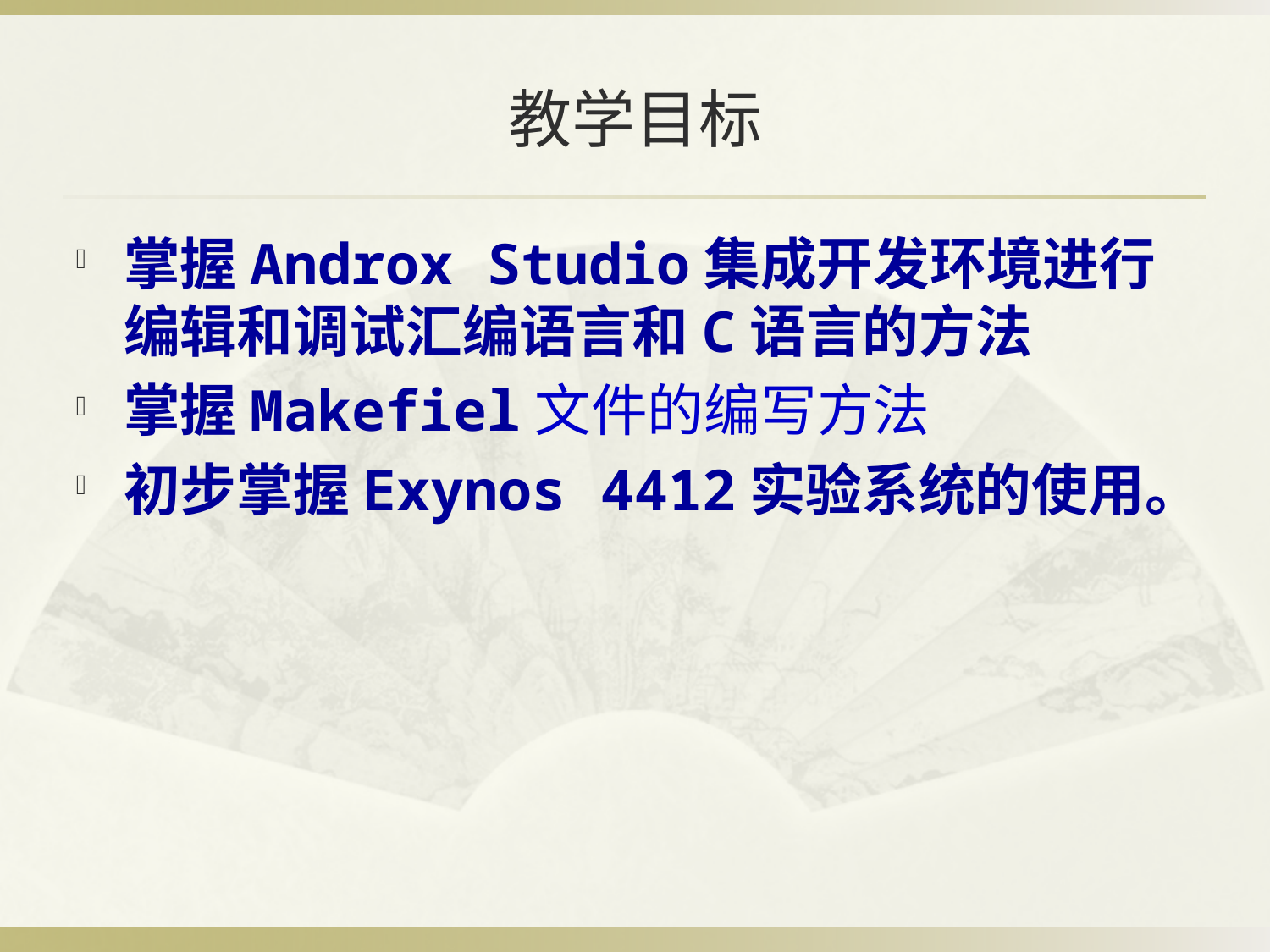

# 教学目标
掌握Androx Studio集成开发环境进行编辑和调试汇编语言和C语言的方法
掌握Makefiel文件的编写方法
初步掌握Exynos 4412实验系统的使用。